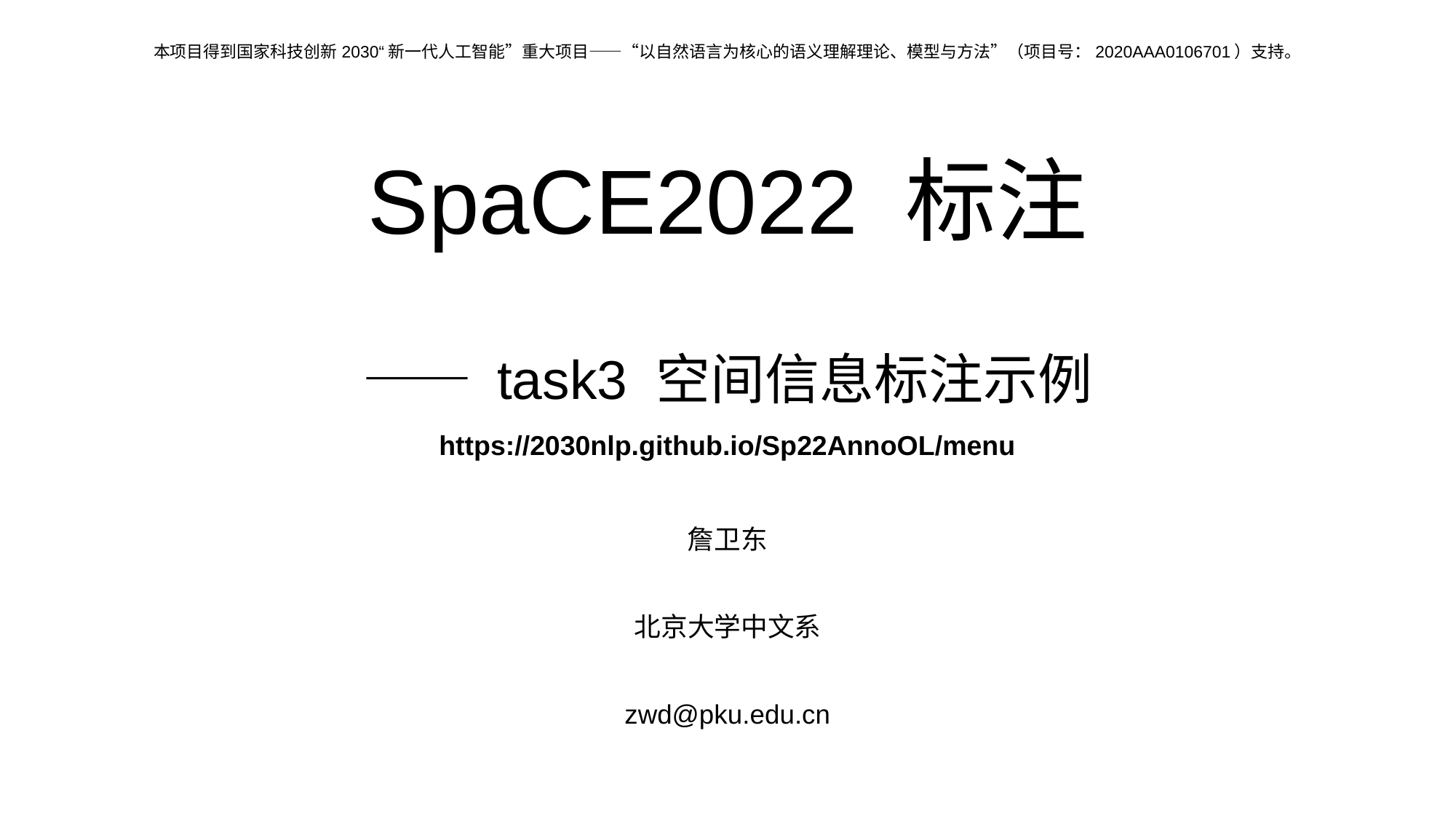

本项目得到国家科技创新2030“新一代人工智能”重大项目——“以自然语言为核心的语义理解理论、模型与方法”（项目号：2020AAA0106701）支持。
# SpaCE2022 标注 —— task3 空间信息标注示例
https://2030nlp.github.io/Sp22AnnoOL/menu

詹卫东

北京大学中文系

zwd@pku.edu.cn